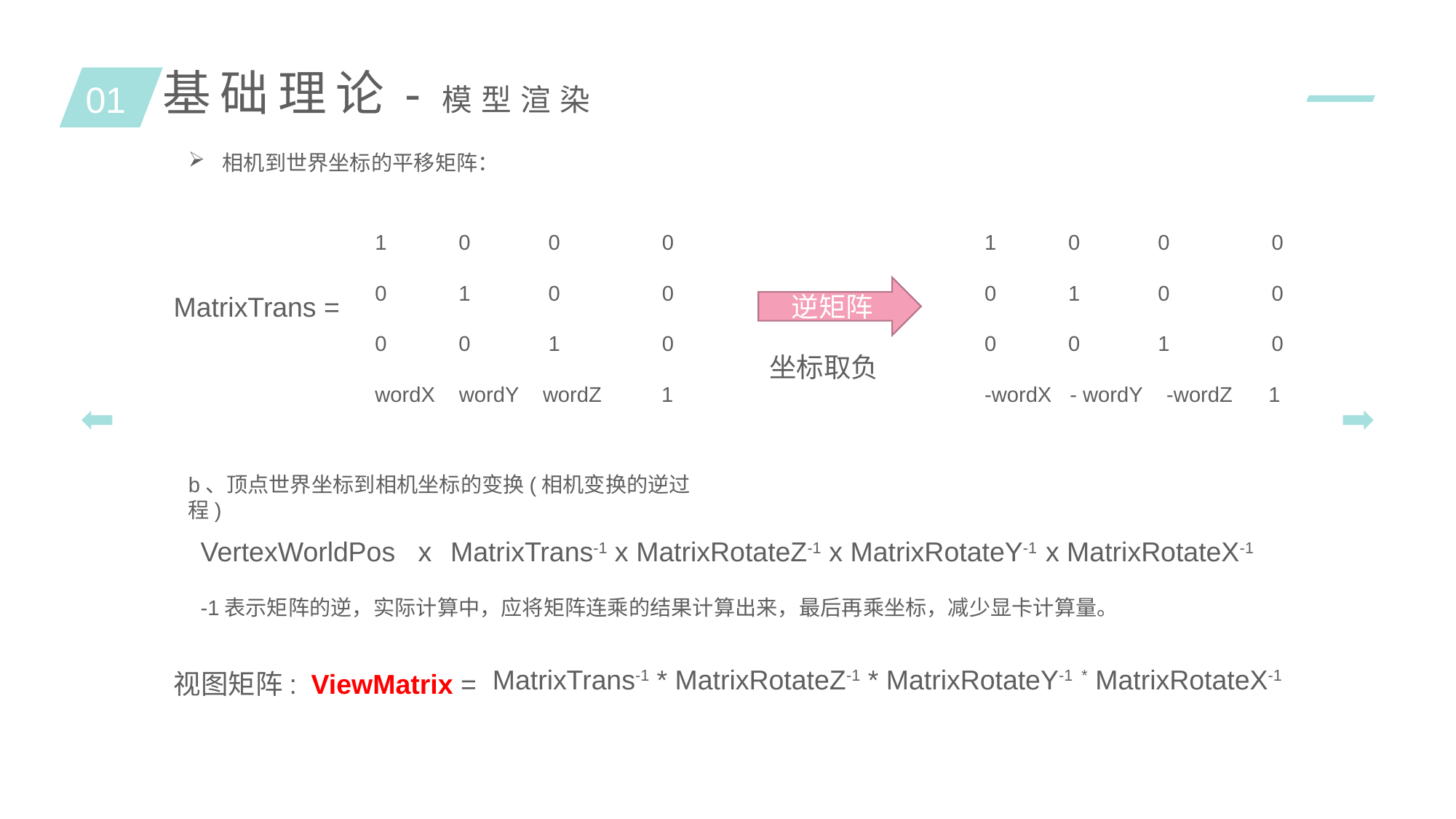

基础理论-模型渲染

01

相机到世界坐标的平移矩阵：
1            0             0                 0

0            1             0                 0

0            0             1                 0

wordX    wordY    wordZ          1

1            0             0                 0

0            1             0                 0

0            0             1                 0

-wordX   - wordY    -wordZ      1

逆矩阵
MatrixTrans =
坐标取负

b、顶点世界坐标到相机坐标的变换(相机变换的逆过程)
VertexWorldPos   x
MatrixTrans-1 x MatrixRotateZ-1 x MatrixRotateY-1  x MatrixRotateX-1

-1表示矩阵的逆，实际计算中，应将矩阵连乘的结果计算出来，最后再乘坐标，减少显卡计算量。
MatrixTrans-1 * MatrixRotateZ-1 * MatrixRotateY-1  * MatrixRotateX-1
视图矩阵:
ViewMatrix =